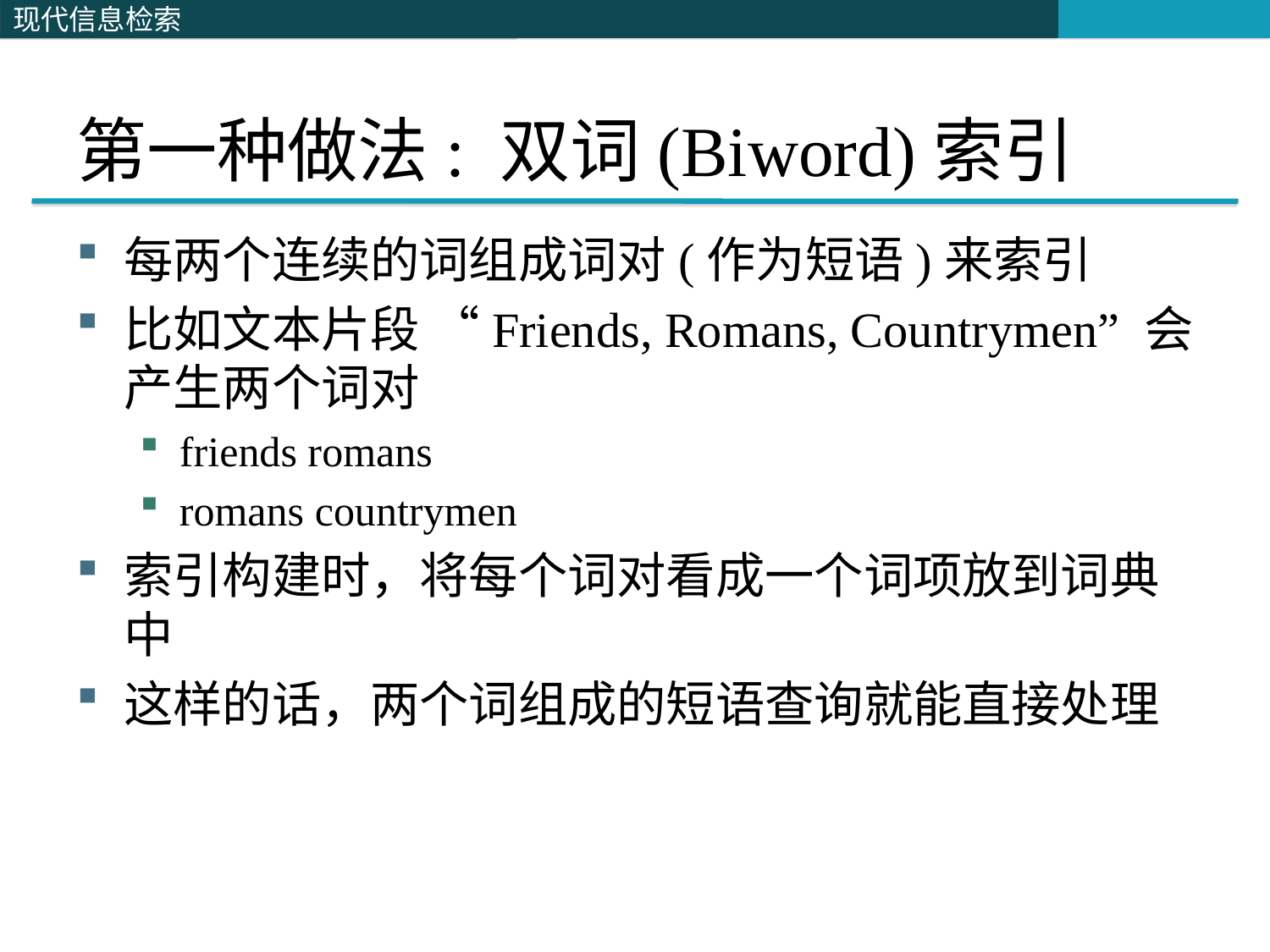

# 第一种做法: 双词(Biword)索引
每两个连续的词组成词对(作为短语)来索引
比如文本片段 “Friends, Romans, Countrymen” 会产生两个词对
friends romans
romans countrymen
索引构建时，将每个词对看成一个词项放到词典中
这样的话，两个词组成的短语查询就能直接处理